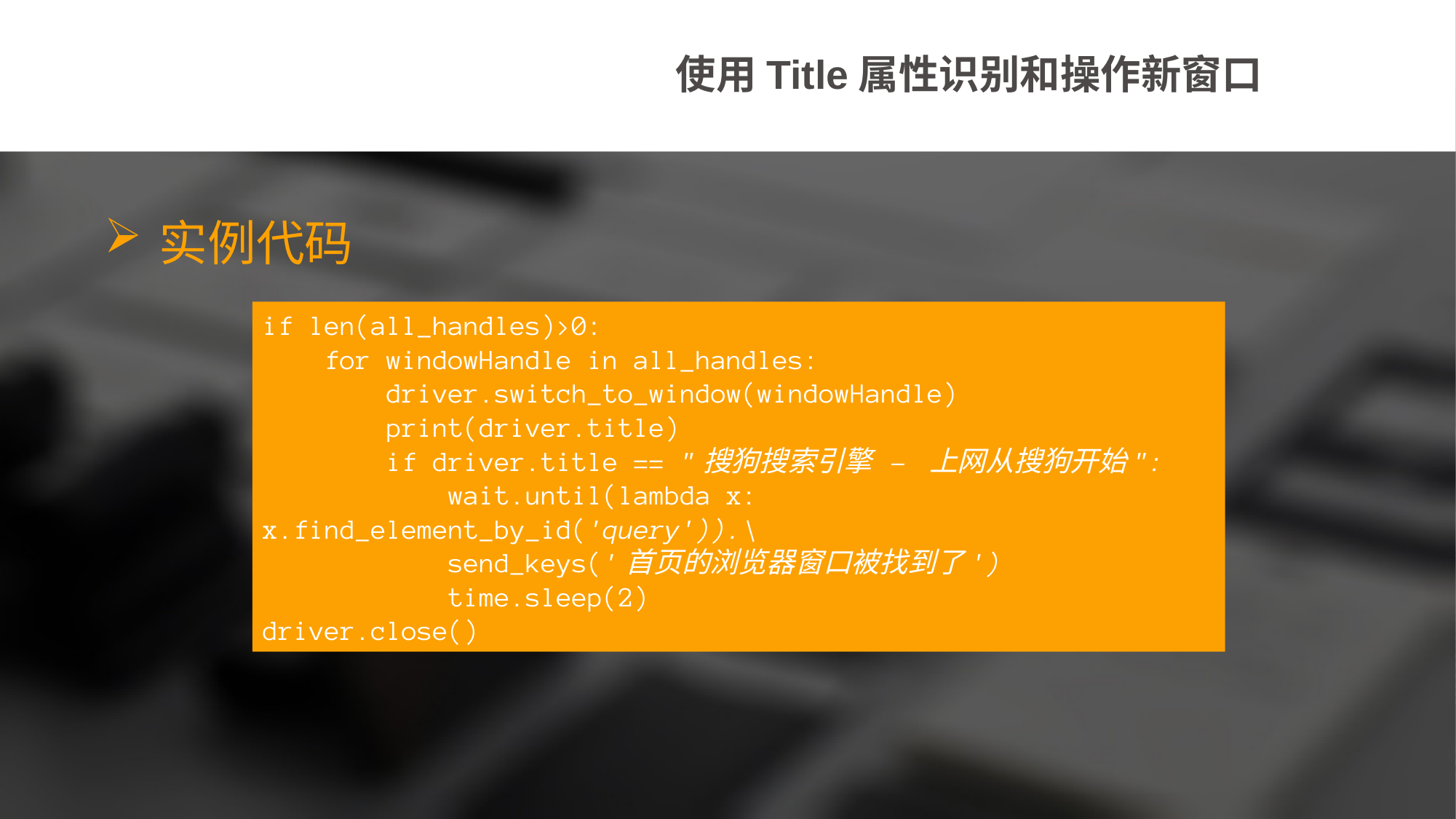

使用Title属性识别和操作新窗口
实例代码
if len(all_handles)>0:
    for windowHandle in all_handles:
        driver.switch_to_window(windowHandle)
        print(driver.title)
        if driver.title == "搜狗搜索引擎  - 上网从搜狗开始":
            wait.until(lambda x: x.find_element_by_id('query')).\
            send_keys('首页的浏览器窗口被找到了')
            time.sleep(2)
driver.close()